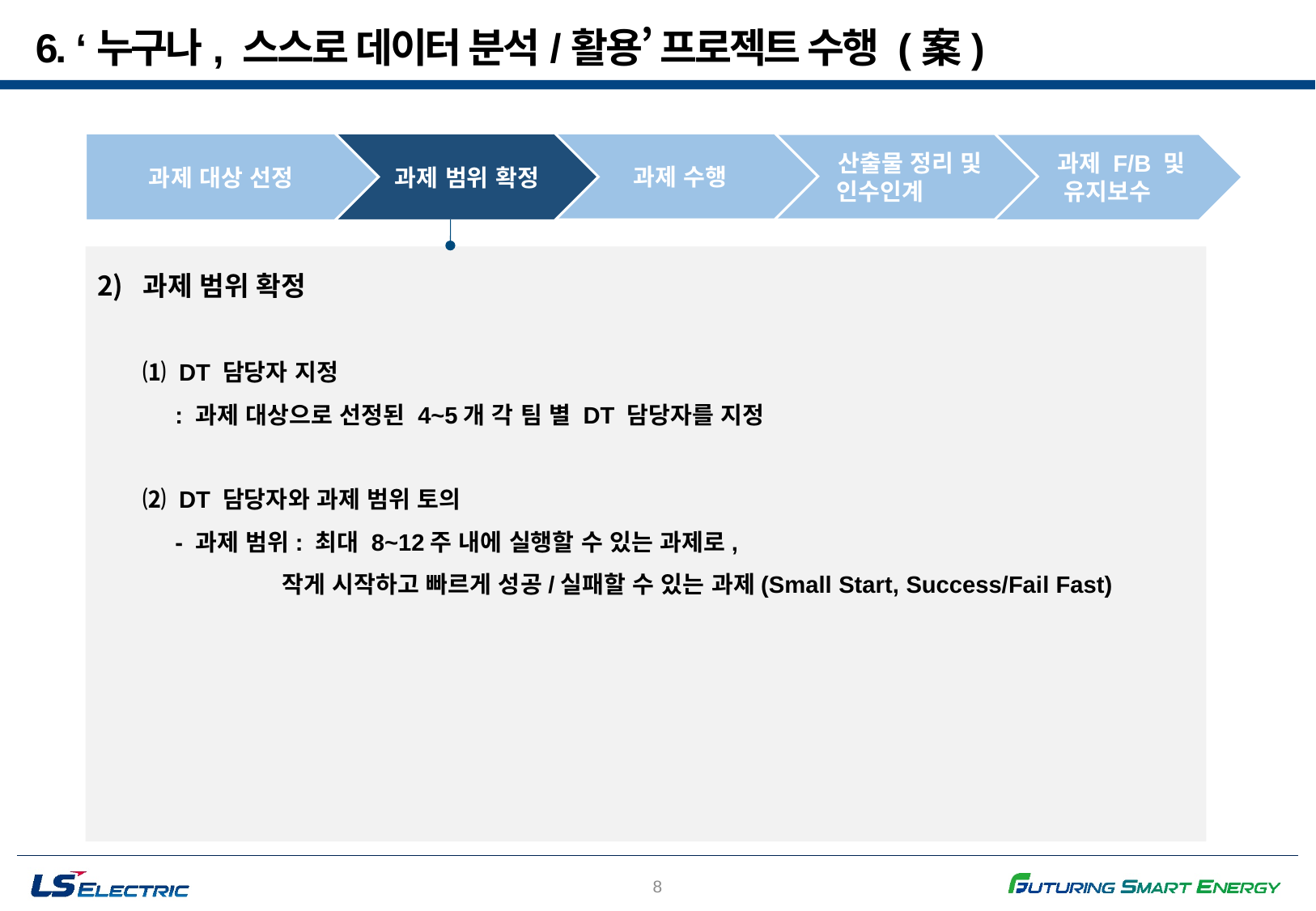

6. ‘누구나, 스스로 데이터 분석/활용’ 프로젝트 수행 (案)
과제 대상 선정
       과제 범위 확정
     과제 수행
        산출물 정리 및 인수인계
           과제 F/B 및
       유지보수

과제 범위 확정
⑴ DT 담당자 지정
    : 과제 대상으로 선정된 4~5개 각 팀 별 DT 담당자를 지정
⑵ DT 담당자와 과제 범위 토의
    - 과제 범위: 최대 8~12주 내에 실행할 수 있는 과제로,
                    작게 시작하고 빠르게 성공/실패할 수 있는 과제(Small Start, Success/Fail Fast)
8